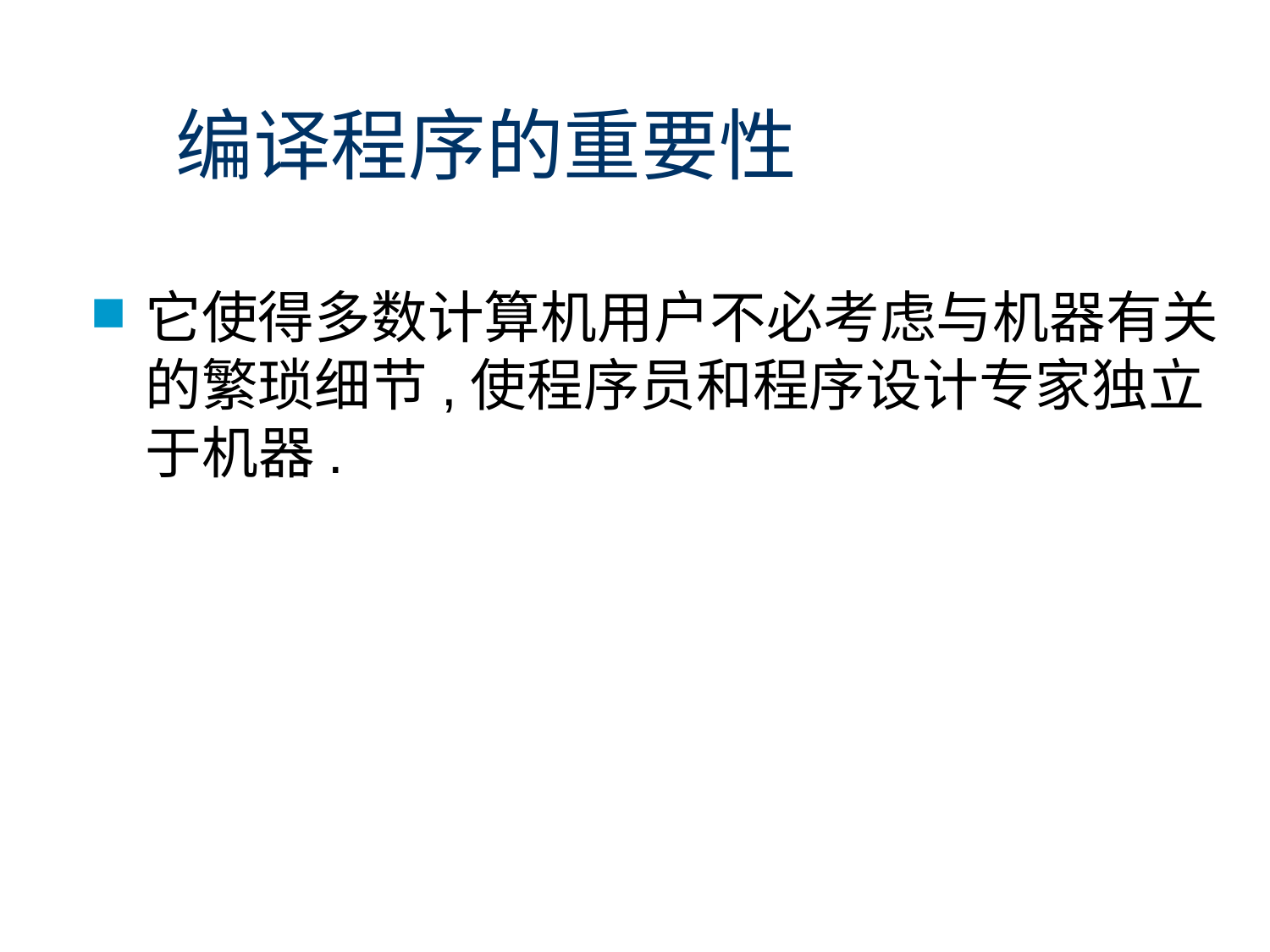

# 编译程序的重要性
它使得多数计算机用户不必考虑与机器有关的繁琐细节,使程序员和程序设计专家独立于机器.